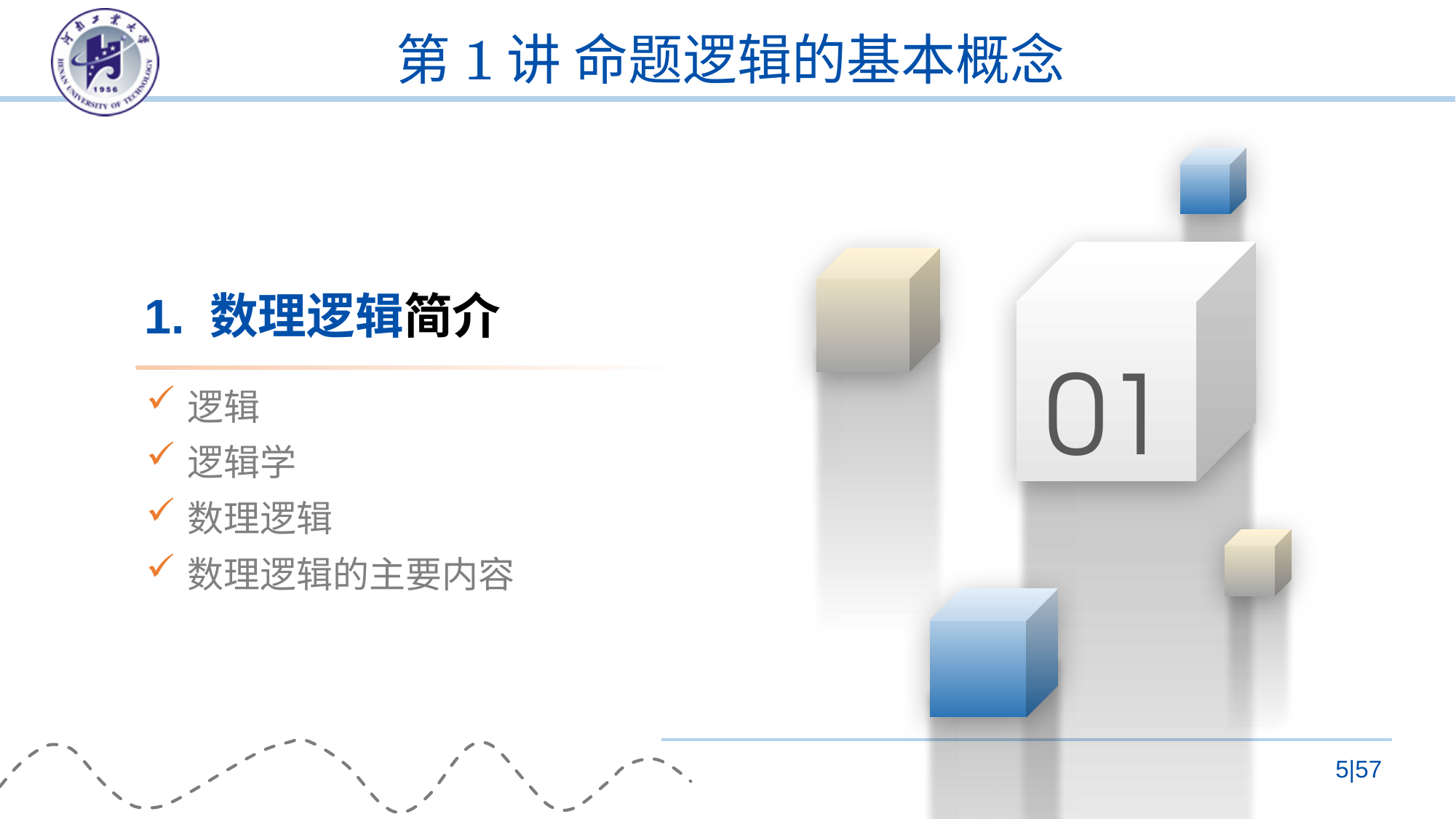

# 第1讲 命题逻辑的基本概念

01

1. 数理逻辑简介

逻辑
逻辑学
数理逻辑

数理逻辑的主要内容

5|57